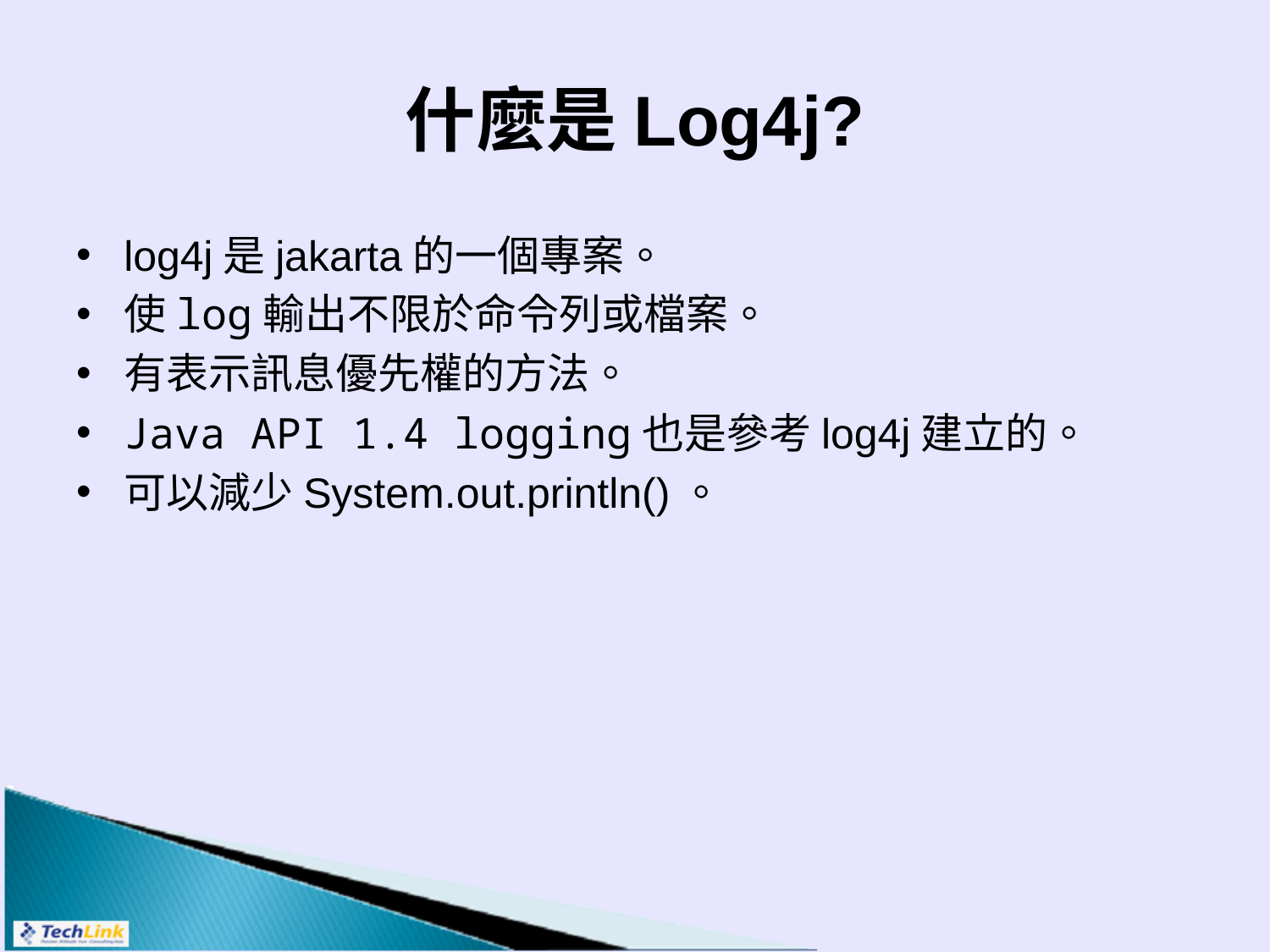

# 什麼是Log4j?
log4j是jakarta的一個專案。
使log輸出不限於命令列或檔案。
有表示訊息優先權的方法。
Java API 1.4 logging也是參考log4j建立的。
可以減少System.out.println()。